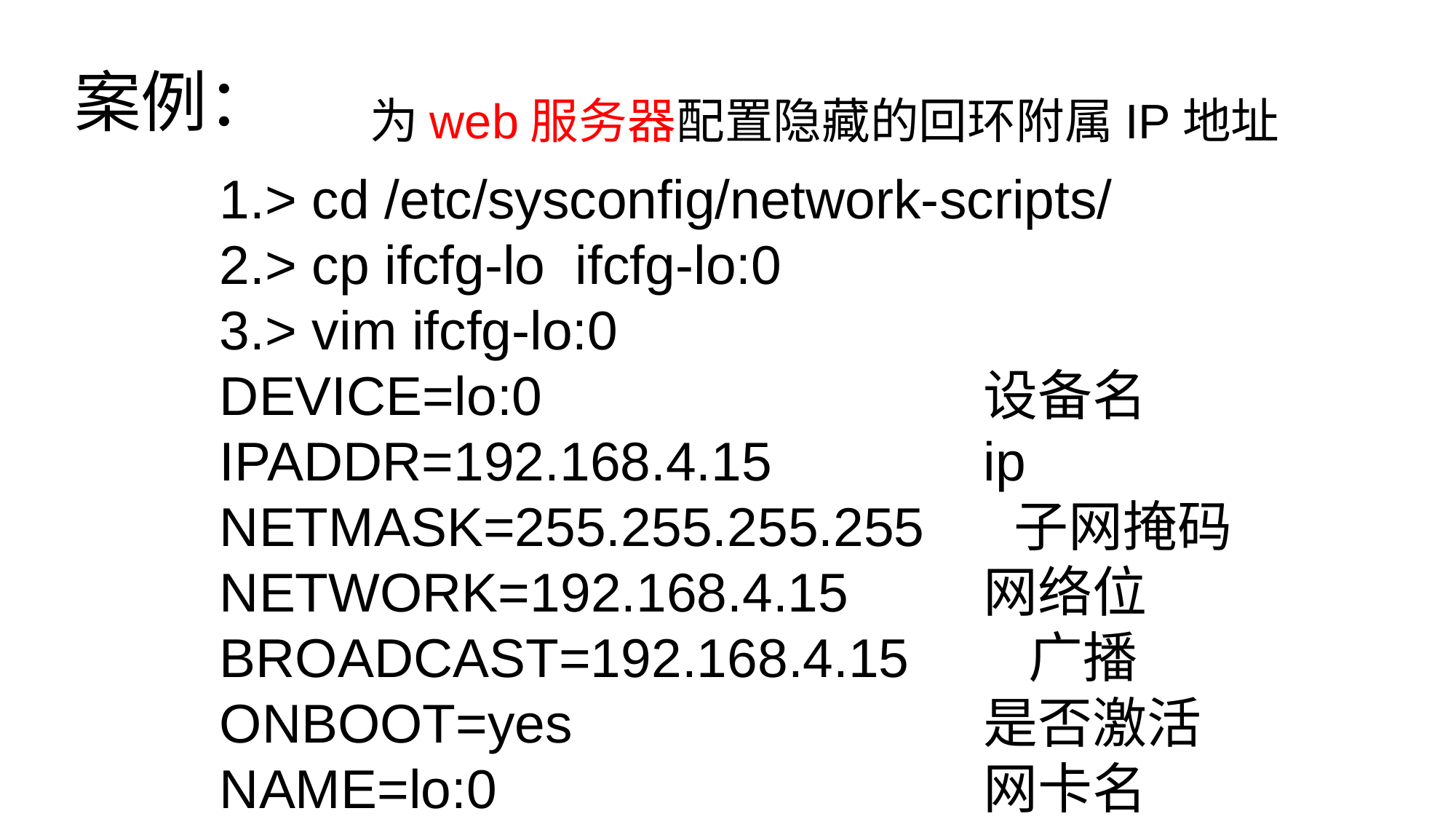

案例：
为web服务器配置隐藏的回环附属IP地址
1.> cd /etc/sysconfig/network-scripts/
2.> cp ifcfg-lo  ifcfg-lo:0
3.> vim ifcfg-lo:0
DEVICE=lo:0       				设备名
IPADDR=192.168.4.15        	ip
NETMASK=255.255.255.255     子网掩码
NETWORK=192.168.4.15       	网络位
BROADCAST=192.168.4.15       广播
ONBOOT=yes				是否激活
NAME=lo:0   					网卡名